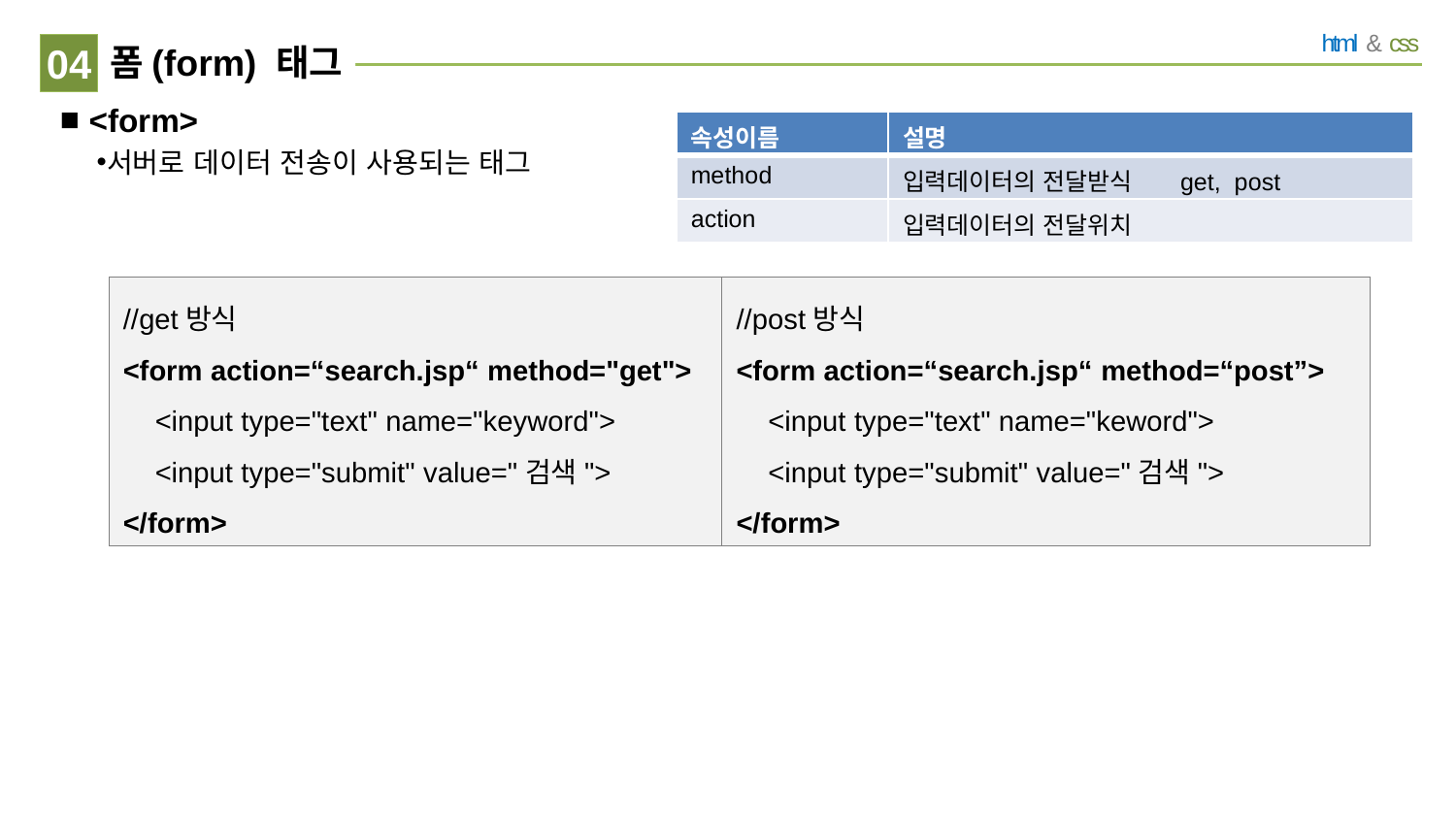

04
# 폼(form) 태그
<form>
서버로 데이터 전송이 사용되는 태그

| 속성이름 | 설명 |
| --- | --- |
| method | 입력데이터의 전달받식 get, post |
| action | 입력데이터의 전달위치 |
//get방식
<form action=“search.jsp“ method="get">
    <input type="text" name="keyword">
    <input type="submit" value="검색">
</form>
//post방식
<form action=“search.jsp“ method=“post”>
    <input type="text" name="keword">
    <input type="submit" value="검색">
</form>